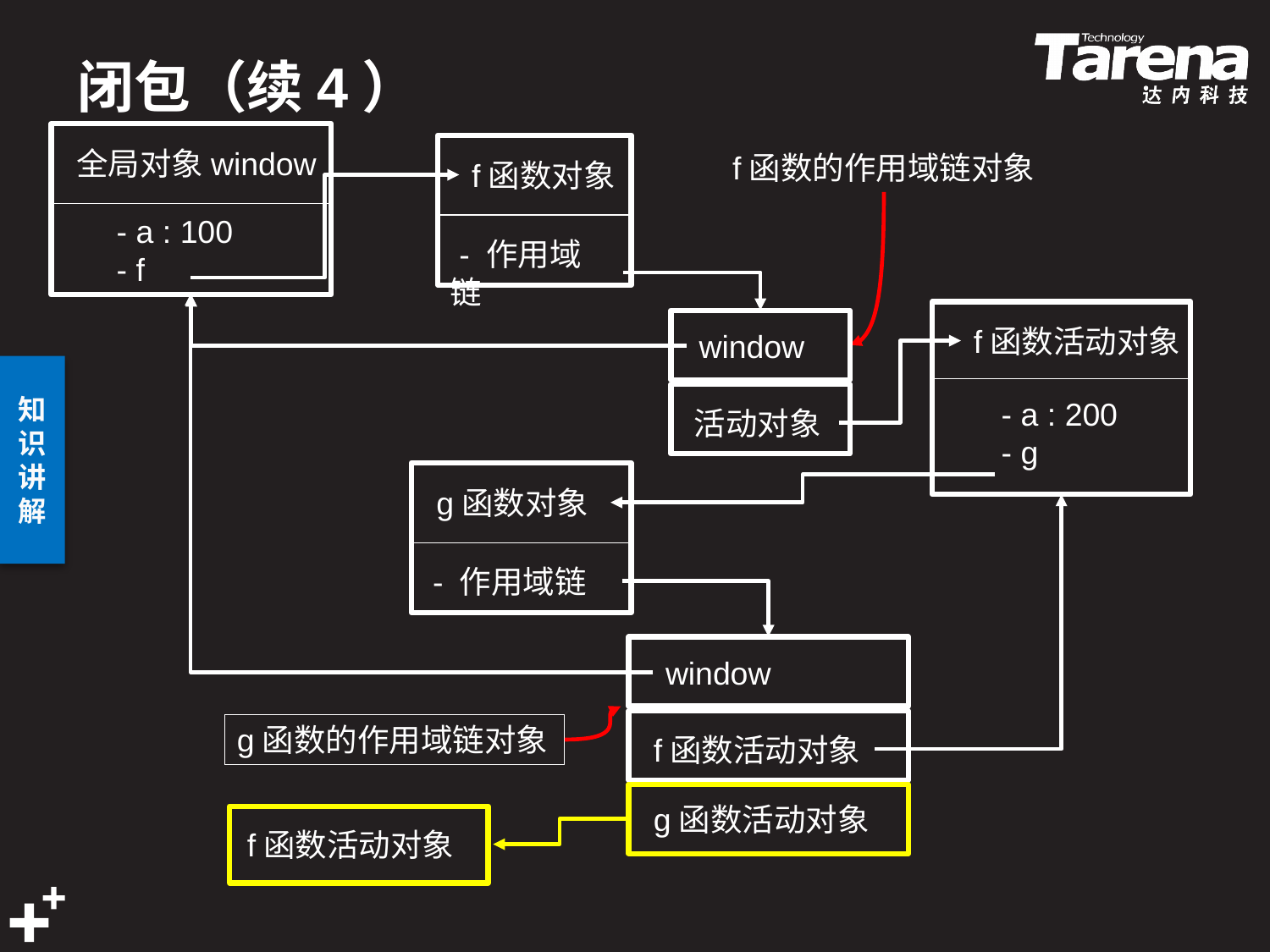

# 闭包（续4）

全局对象window
 - a : 100
 - f

f函数对象
 - 作用域链
f函数的作用域链对象

f函数活动对象
 - a : 200
 - g

window

活动对象

g函数对象
 - 作用域链

window

f函数活动对象
g函数的作用域链对象

g函数活动对象

f函数活动对象